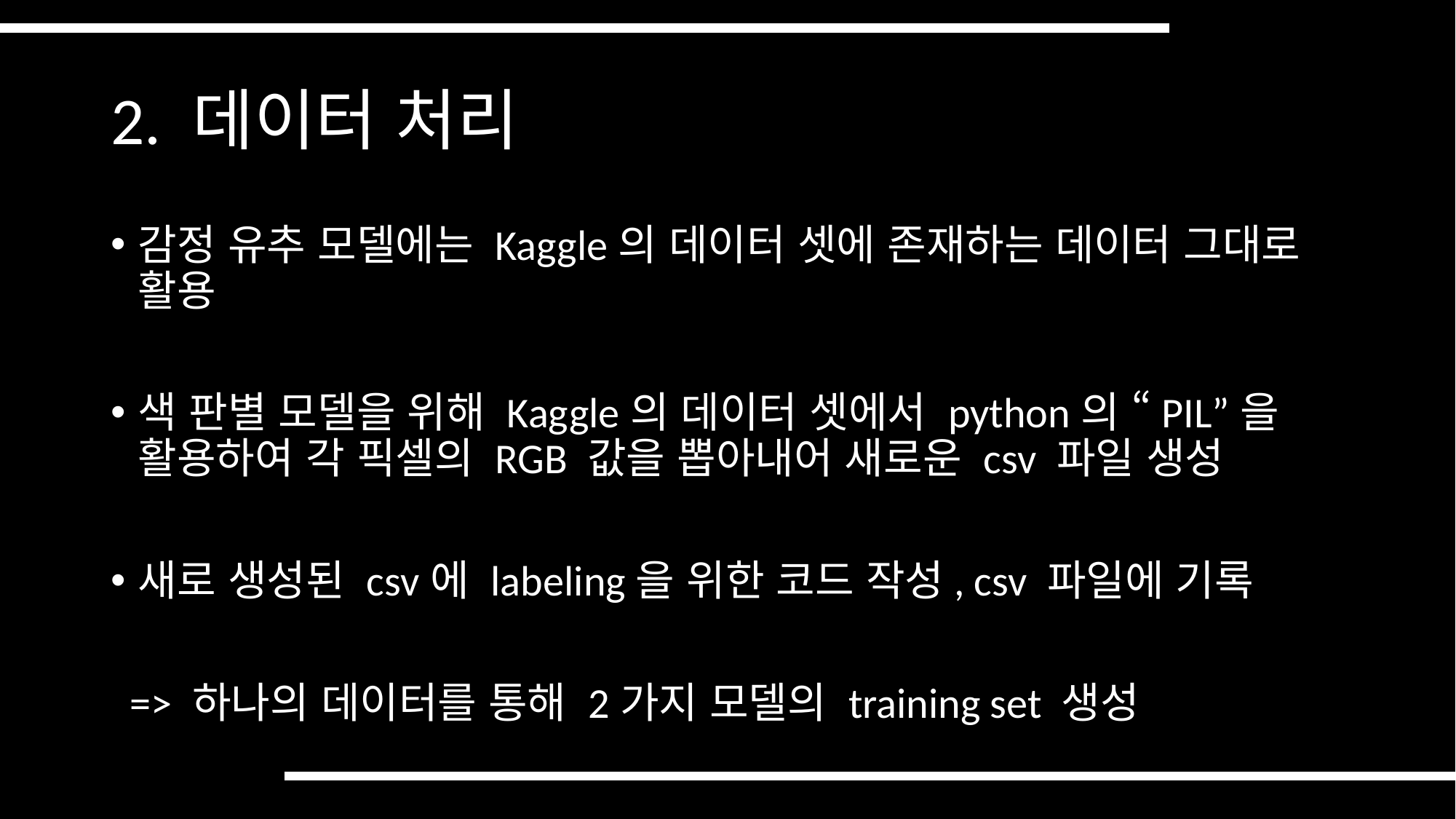

# 2. 데이터 처리
감정 유추 모델에는 Kaggle의 데이터 셋에 존재하는 데이터 그대로 활용

색 판별 모델을 위해 Kaggle의 데이터 셋에서 python의 “PIL”을 활용하여 각 픽셀의 RGB 값을 뽑아내어 새로운 csv 파일 생성

새로 생성된 csv에 labeling을 위한 코드 작성, csv 파일에 기록

  => 하나의 데이터를 통해 2가지 모델의 training set 생성